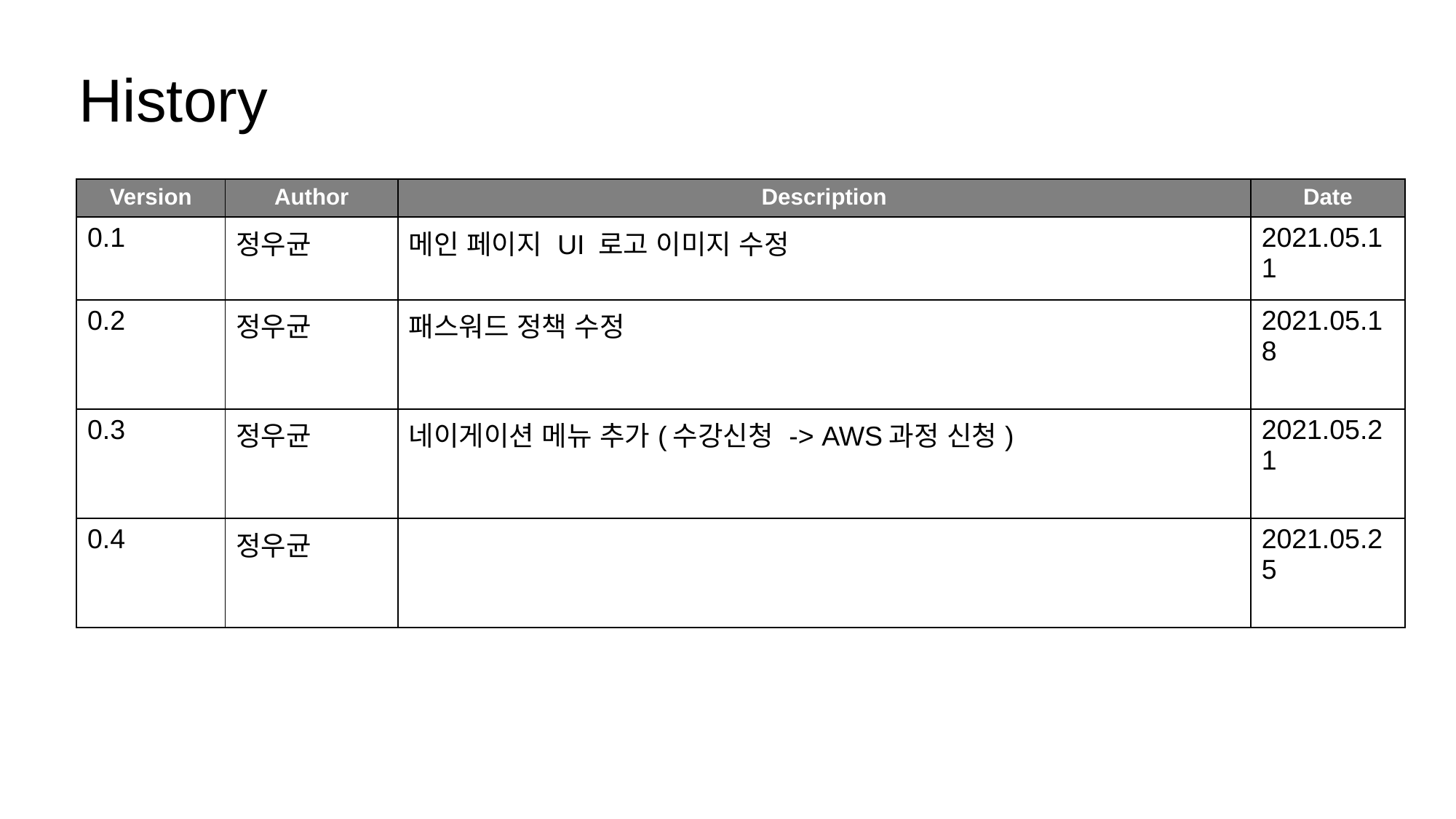

History
| Version | Author | Description | Date |
| --- | --- | --- | --- |
| 0.1 | 정우균 | 메인 페이지 UI 로고 이미지 수정 | 2021.05.11 |
| 0.2 | 정우균 | 패스워드 정책 수정 | 2021.05.18 |
| 0.3 | 정우균 | 네이게이션 메뉴 추가(수강신청 -> AWS과정 신청) | 2021.05.21 |
| 0.4 | 정우균 |  | 2021.05.25 |